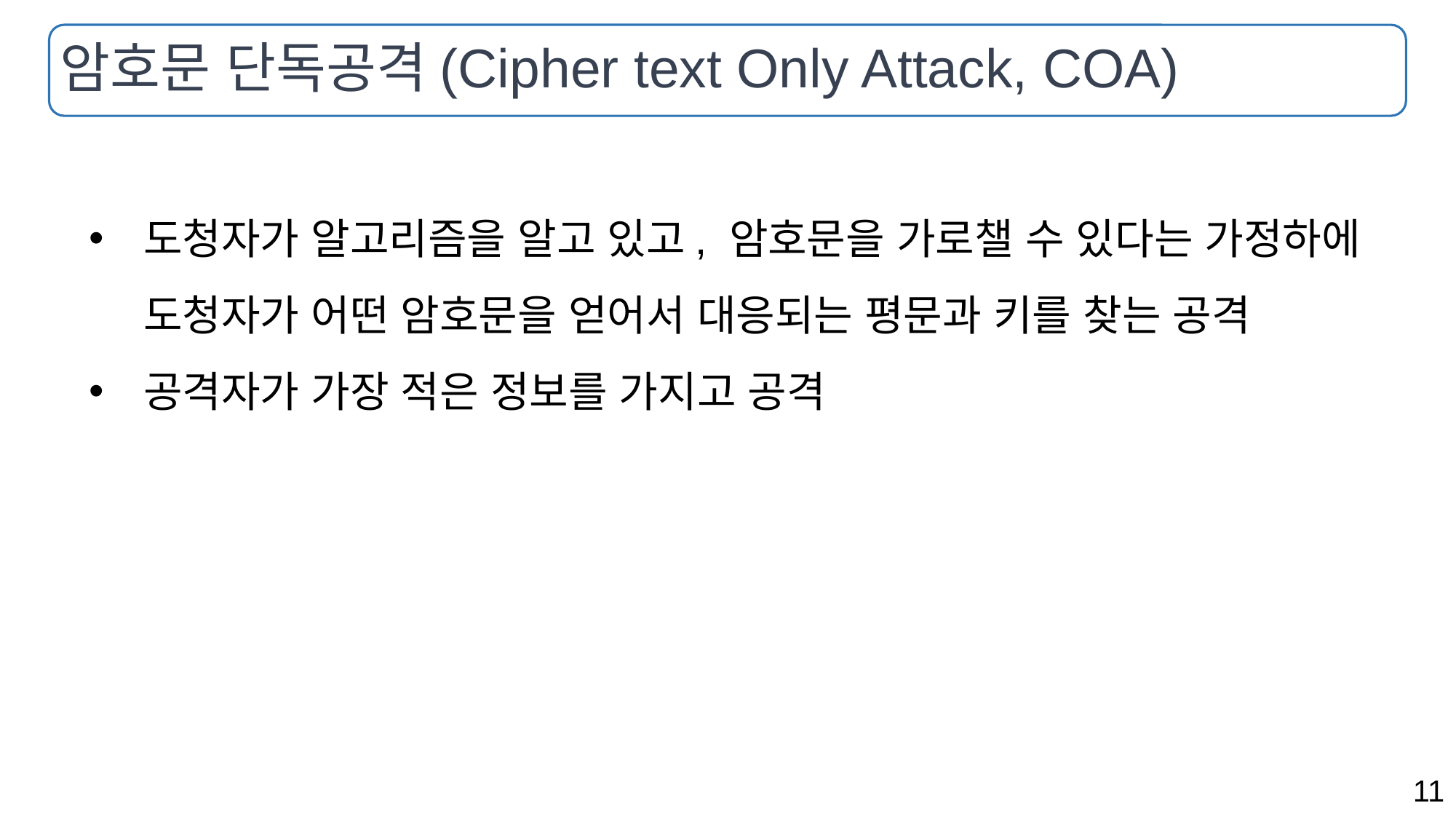

# 암호문 단독공격(Cipher text Only Attack, COA)
도청자가 알고리즘을 알고 있고, 암호문을 가로챌 수 있다는 가정하에 도청자가 어떤 암호문을 얻어서 대응되는 평문과 키를 찾는 공격
공격자가 가장 적은 정보를 가지고 공격